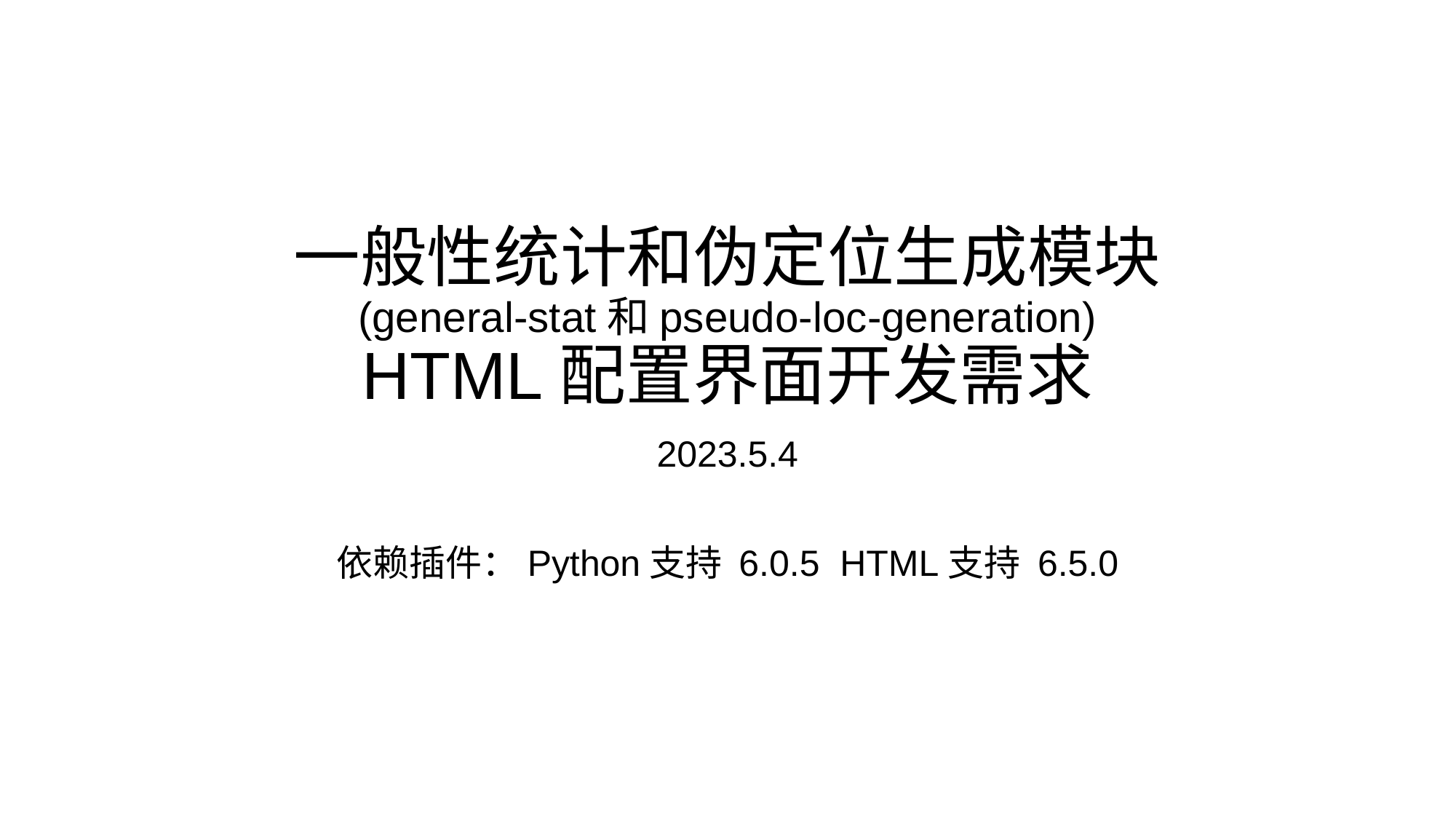

# 一般性统计和伪定位生成模块 (general-stat和pseudo-loc-generation) HTML配置界面开发需求
2023.5.4

依赖插件：Python支持 6.0.5  HTML支持 6.5.0